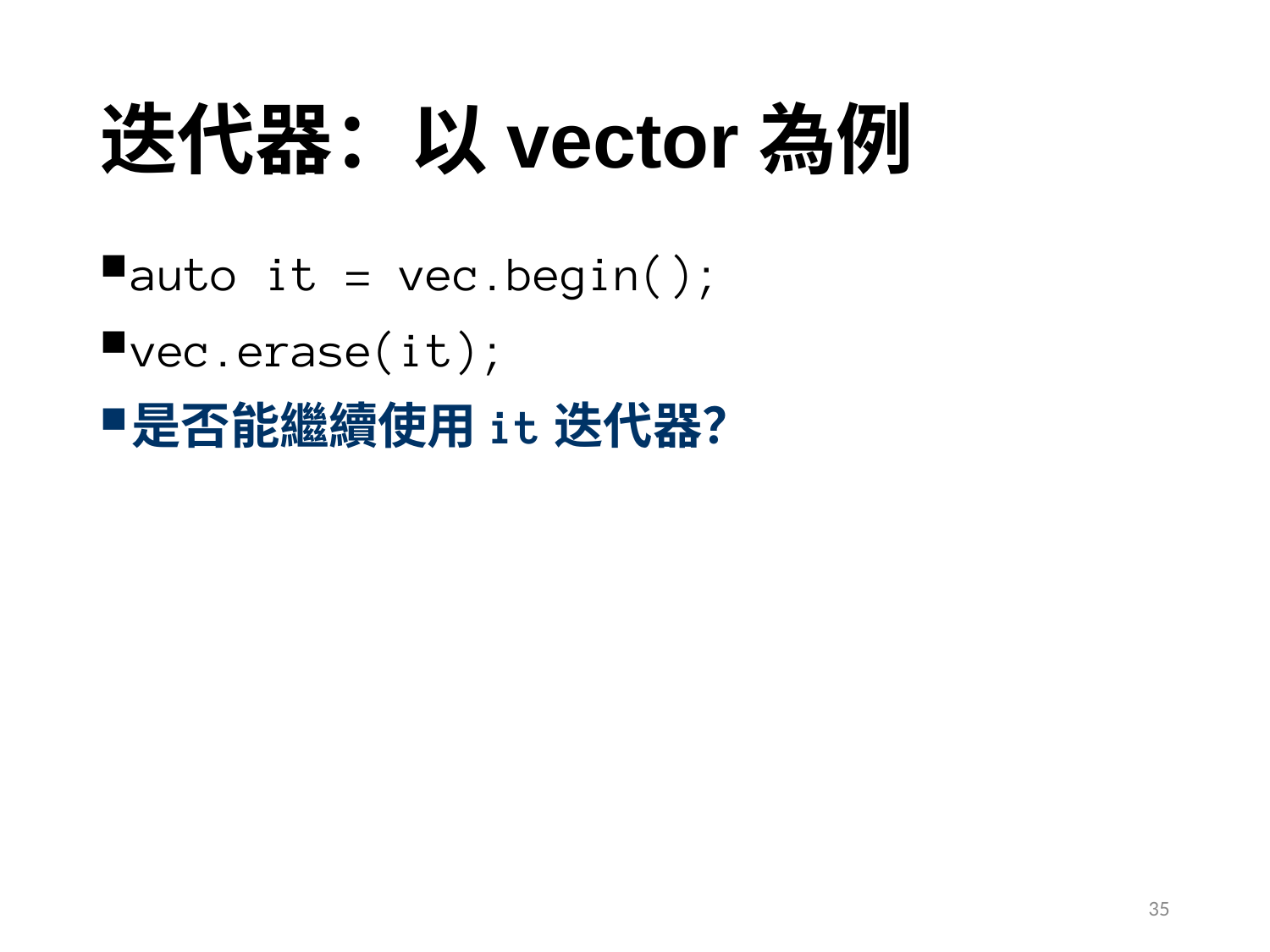

# 迭代器：以vector為例
auto it = vec.begin();
vec.erase(it);
是否能繼續使用it迭代器？

35